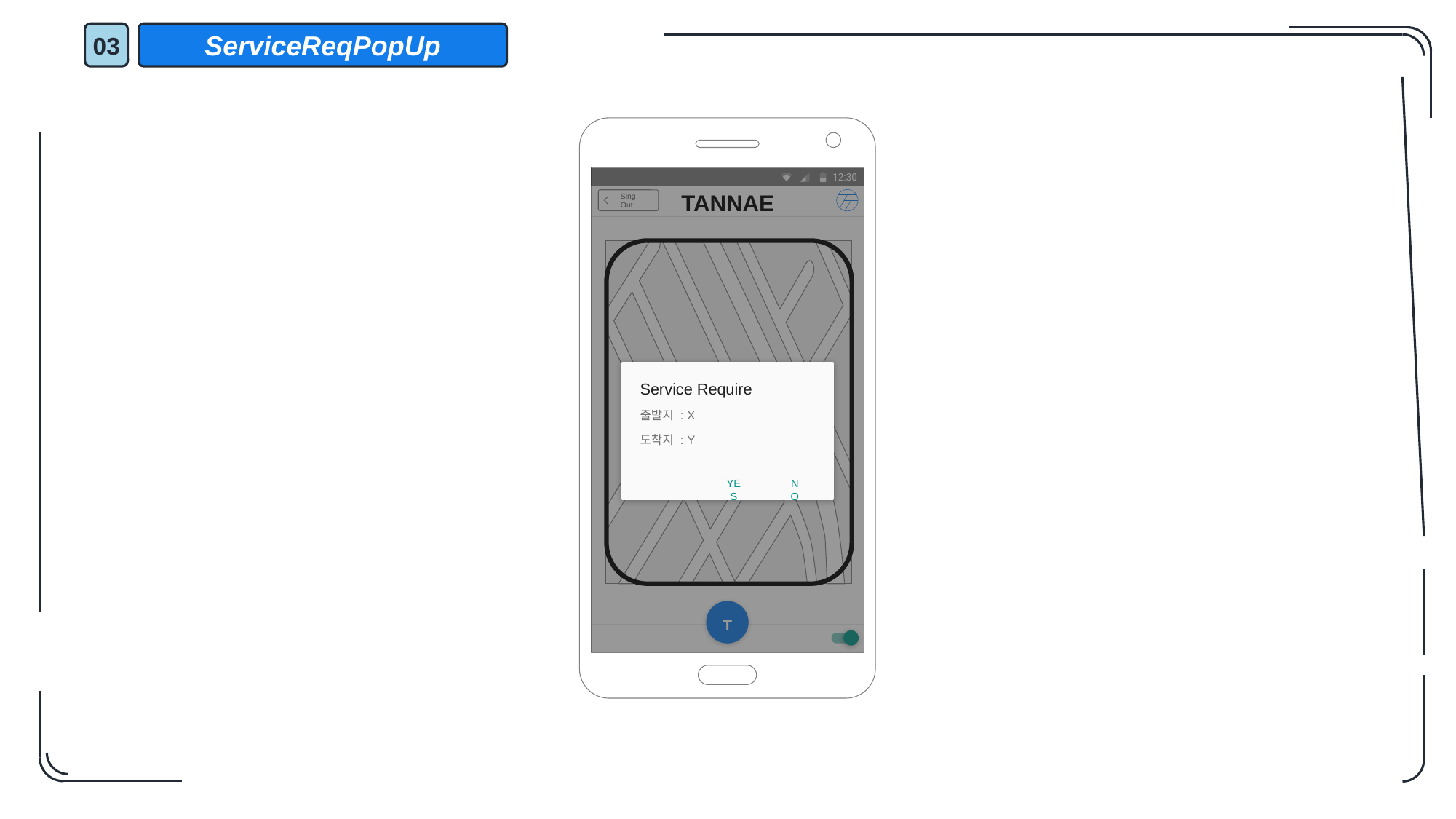

03
ServiceReqPopUp

TANNAE

Sing Out

Service Require
출발지 : X
도착지 : Y
YES
NO
T